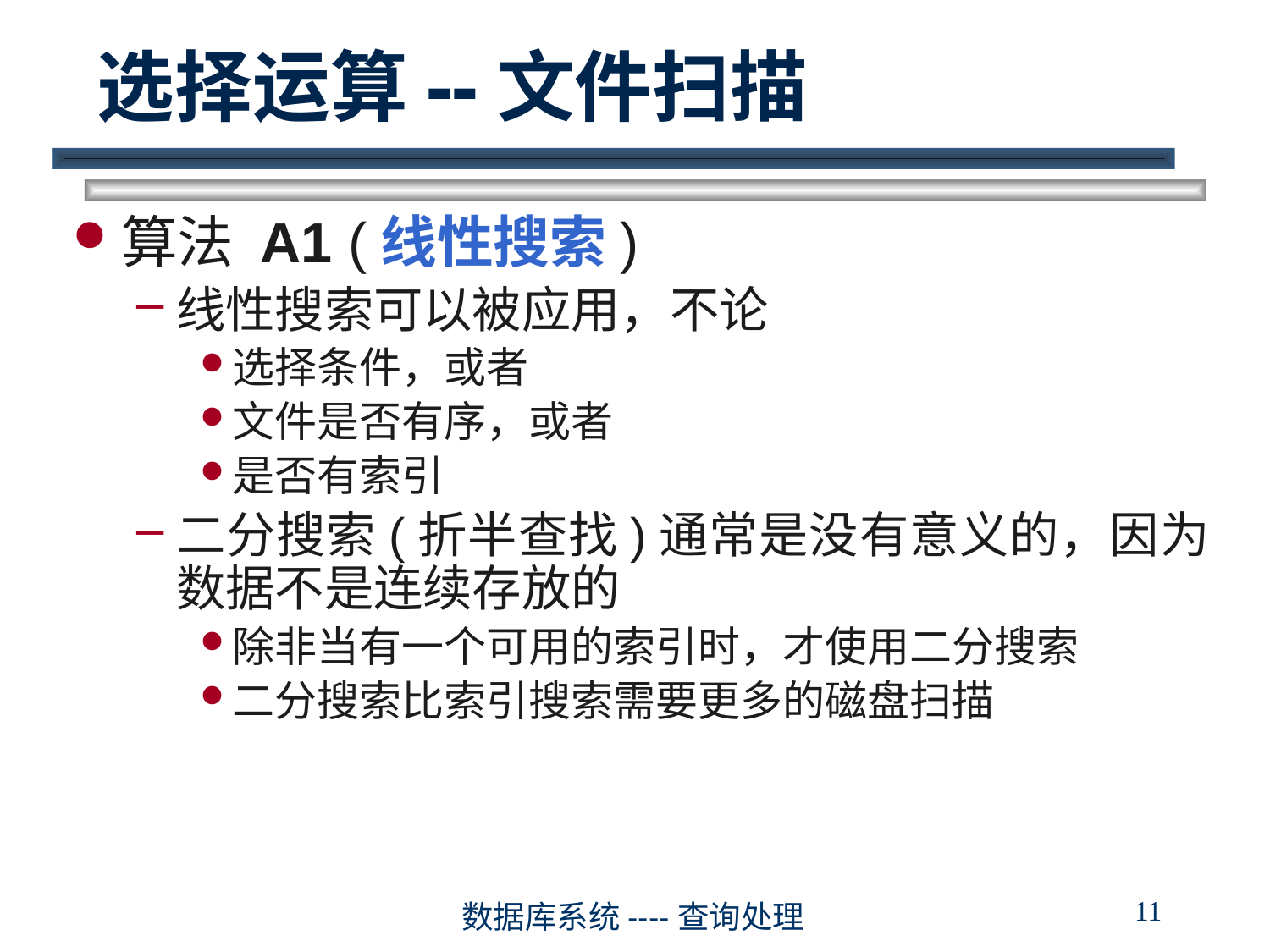

# 选择运算--文件扫描
算法 A1 (线性搜索)
线性搜索可以被应用，不论
选择条件，或者
文件是否有序，或者
是否有索引
二分搜索(折半查找)通常是没有意义的，因为数据不是连续存放的
除非当有一个可用的索引时，才使用二分搜索
二分搜索比索引搜索需要更多的磁盘扫描
11
数据库系统----查询处理